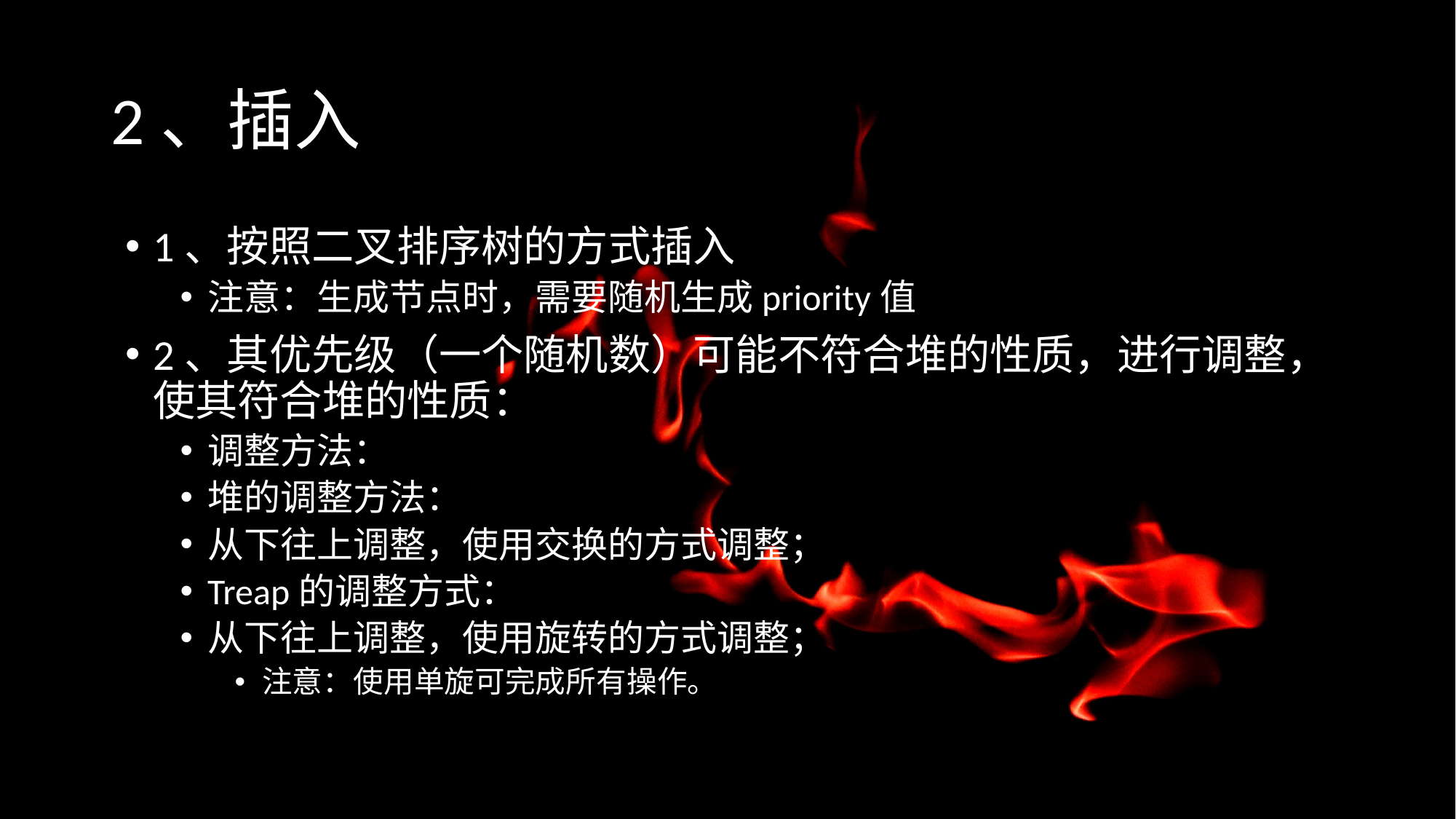

# 2、插入
1、按照二叉排序树的方式插入
注意：生成节点时，需要随机生成priority值
2、其优先级（一个随机数）可能不符合堆的性质，进行调整，使其符合堆的性质：
调整方法：
堆的调整方法：
从下往上调整，使用交换的方式调整；
Treap的调整方式：
从下往上调整，使用旋转的方式调整；
注意：使用单旋可完成所有操作。